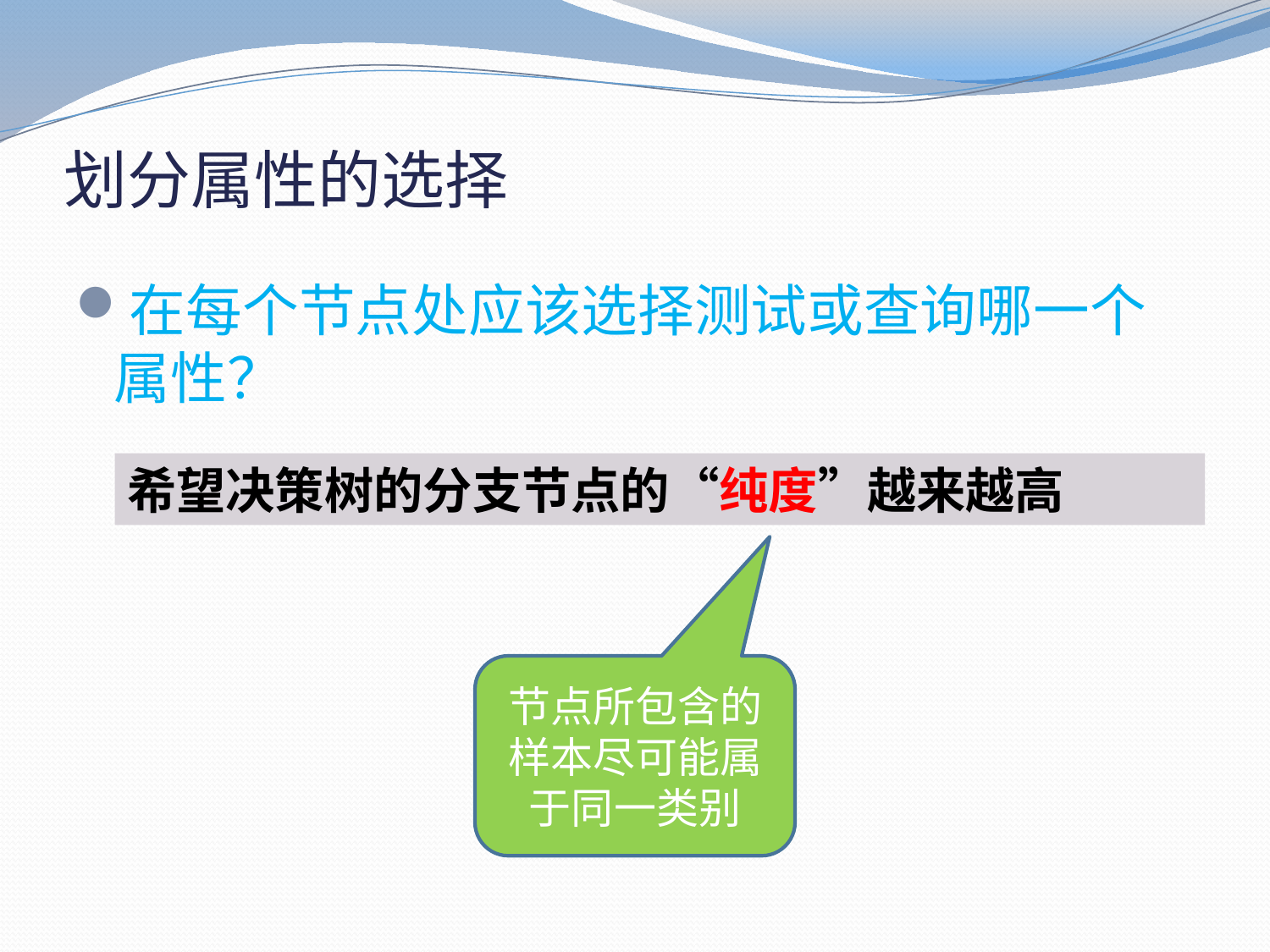

# 划分属性的选择
在每个节点处应该选择测试或查询哪一个属性？

希望决策树的分支节点的“纯度”越来越高
节点所包含的样本尽可能属于同一类别